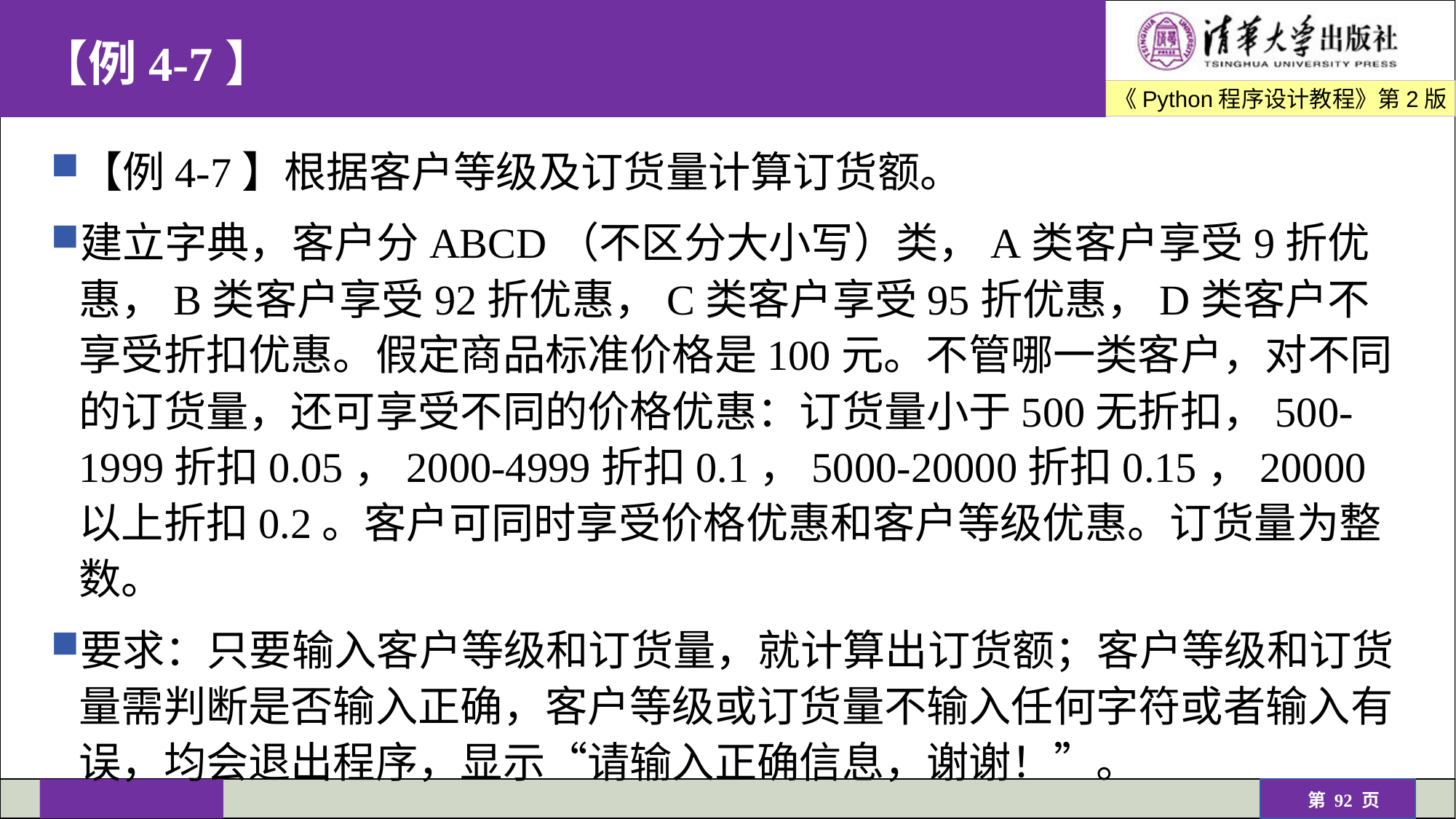

# 【例4-7】
【例4-7】根据客户等级及订货量计算订货额。
建立字典，客户分ABCD（不区分大小写）类，A类客户享受9折优惠，B类客户享受92折优惠，C类客户享受95折优惠，D类客户不享受折扣优惠。假定商品标准价格是100元。不管哪一类客户，对不同的订货量，还可享受不同的价格优惠：订货量小于500无折扣，500-1999折扣0.05，2000-4999折扣0.1，5000-20000折扣0.15，20000以上折扣0.2。客户可同时享受价格优惠和客户等级优惠。订货量为整数。
要求：只要输入客户等级和订货量，就计算出订货额；客户等级和订货量需判断是否输入正确，客户等级或订货量不输入任何字符或者输入有误，均会退出程序，显示“请输入正确信息，谢谢！”。